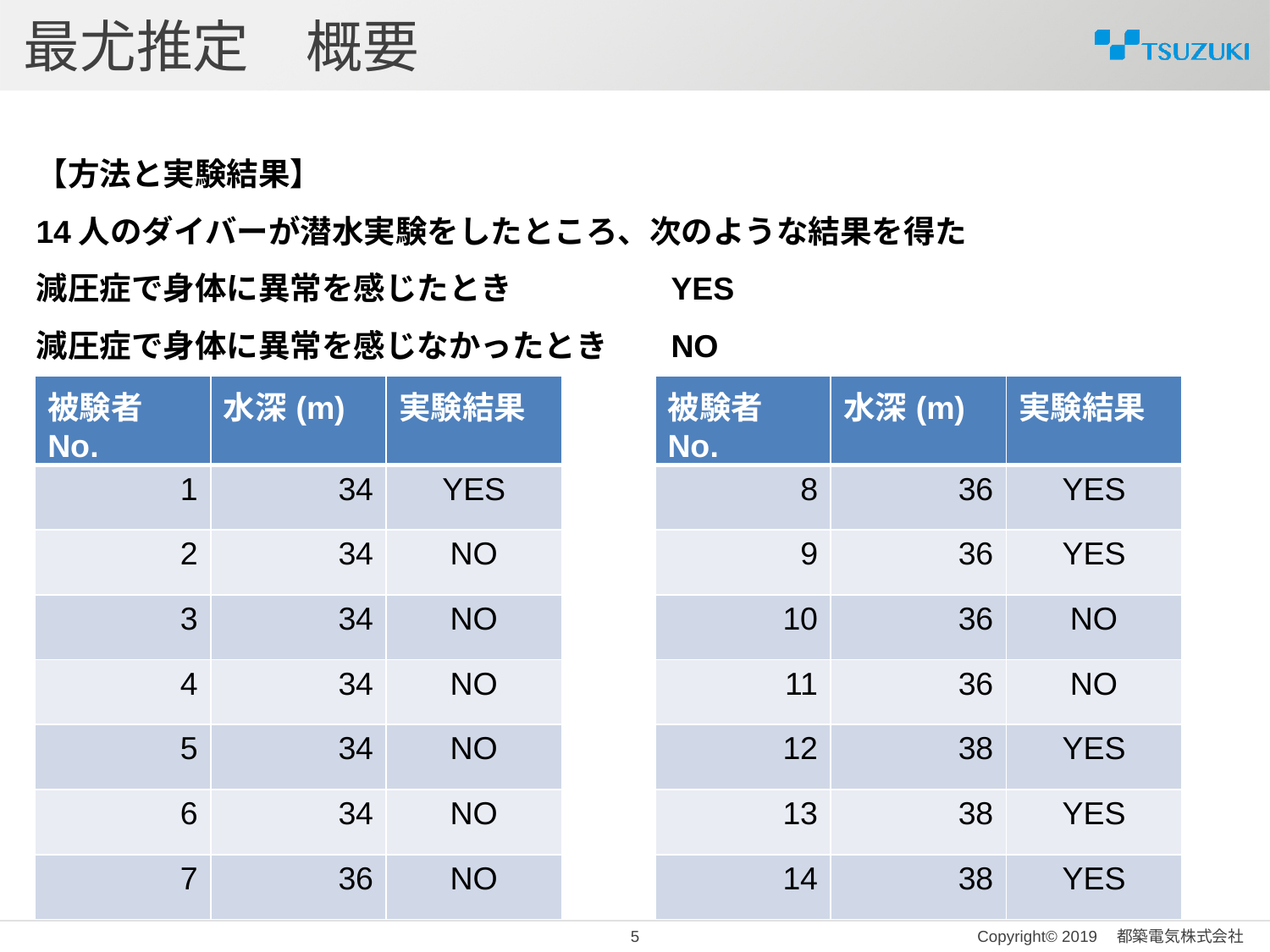

# 最尤推定　概要
【方法と実験結果】
14人のダイバーが潜水実験をしたところ、次のような結果を得た
減圧症で身体に異常を感じたとき		YES
減圧症で身体に異常を感じなかったとき	NO
| 被験者No. | 水深(m) | 実験結果 |
| --- | --- | --- |
| 1 | 34 | YES |
| 2 | 34 | NO |
| 3 | 34 | NO |
| 4 | 34 | NO |
| 5 | 34 | NO |
| 6 | 34 | NO |
| 7 | 36 | NO |
| 被験者No. | 水深(m) | 実験結果 |
| --- | --- | --- |
| 8 | 36 | YES |
| 9 | 36 | YES |
| 10 | 36 | NO |
| 11 | 36 | NO |
| 12 | 38 | YES |
| 13 | 38 | YES |
| 14 | 38 | YES |
5
Copyright© 2019　都築電気株式会社